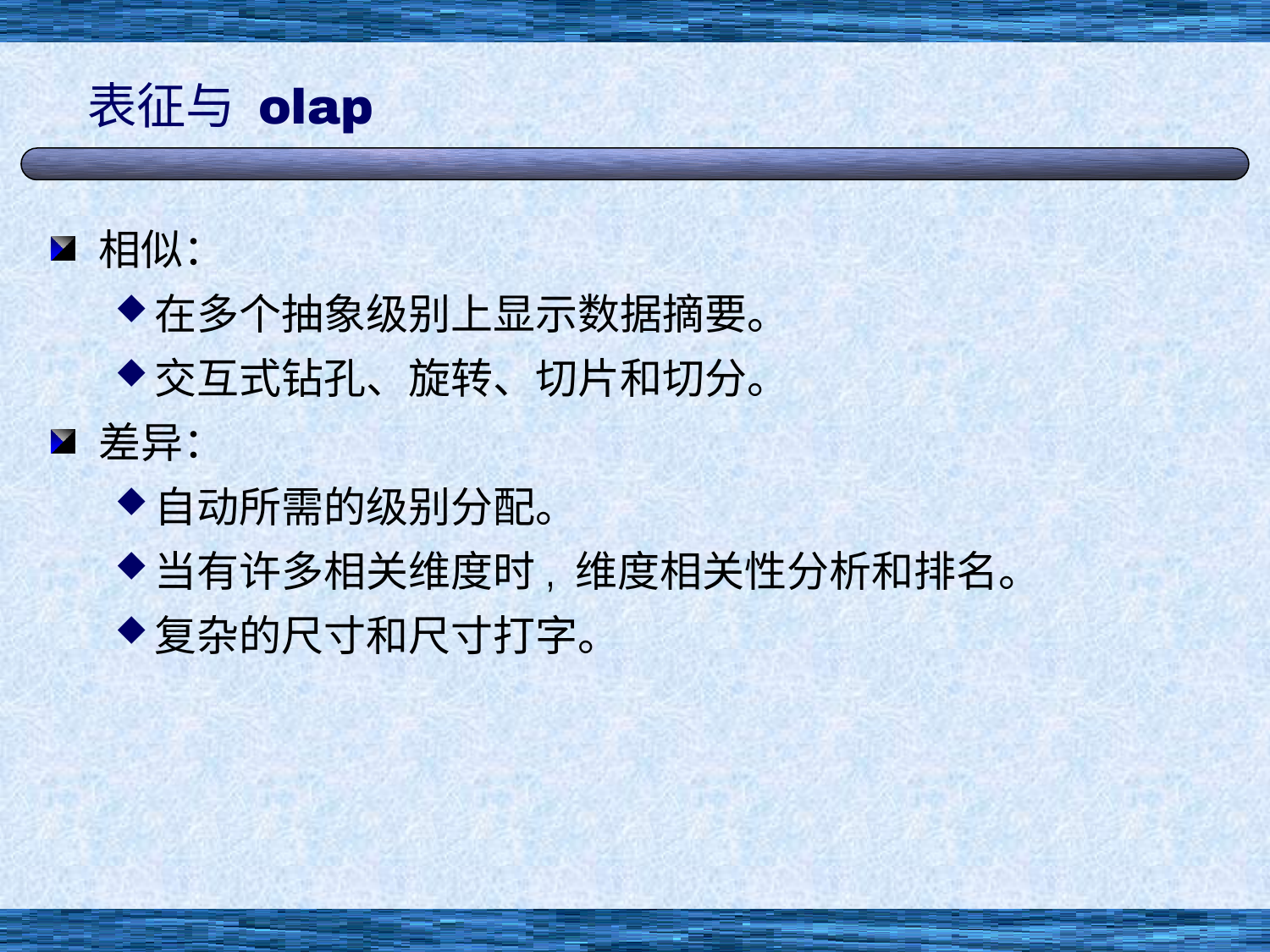

# 表征与 olap
相似：
在多个抽象级别上显示数据摘要。
交互式钻孔、旋转、切片和切分。
差异：
自动所需的级别分配。
当有许多相关维度时, 维度相关性分析和排名。
复杂的尺寸和尺寸打字。